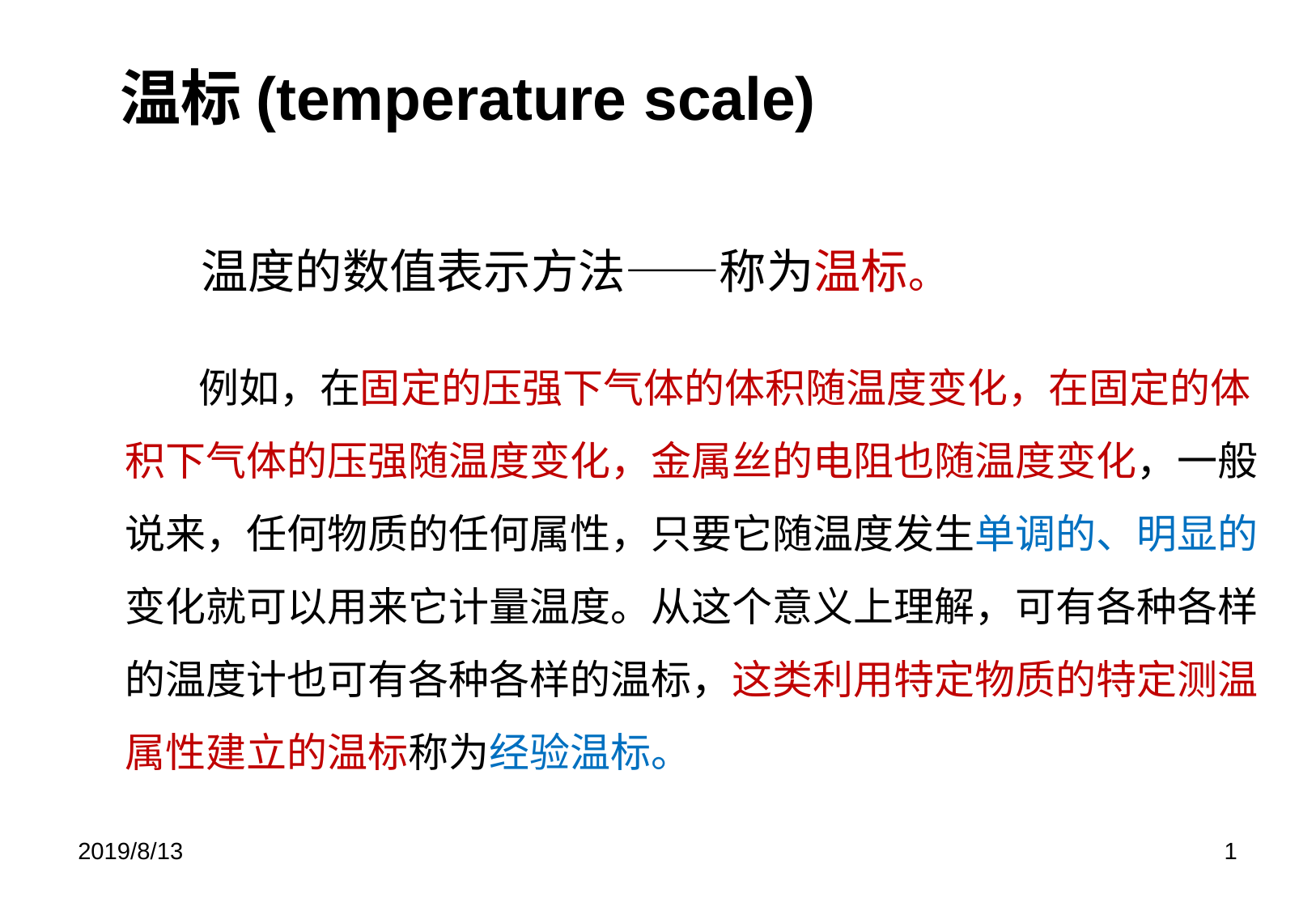

温标(temperature scale)
温度的数值表示方法——称为温标。
       例如，在固定的压强下气体的体积随温度变化，在固定的体积下气体的压强随温度变化，金属丝的电阻也随温度变化，一般说来，任何物质的任何属性，只要它随温度发生单调的、明显的变化就可以用来它计量温度。从这个意义上理解，可有各种各样的温度计也可有各种各样的温标，这类利用特定物质的特定测温属性建立的温标称为经验温标。
2019/8/13
1